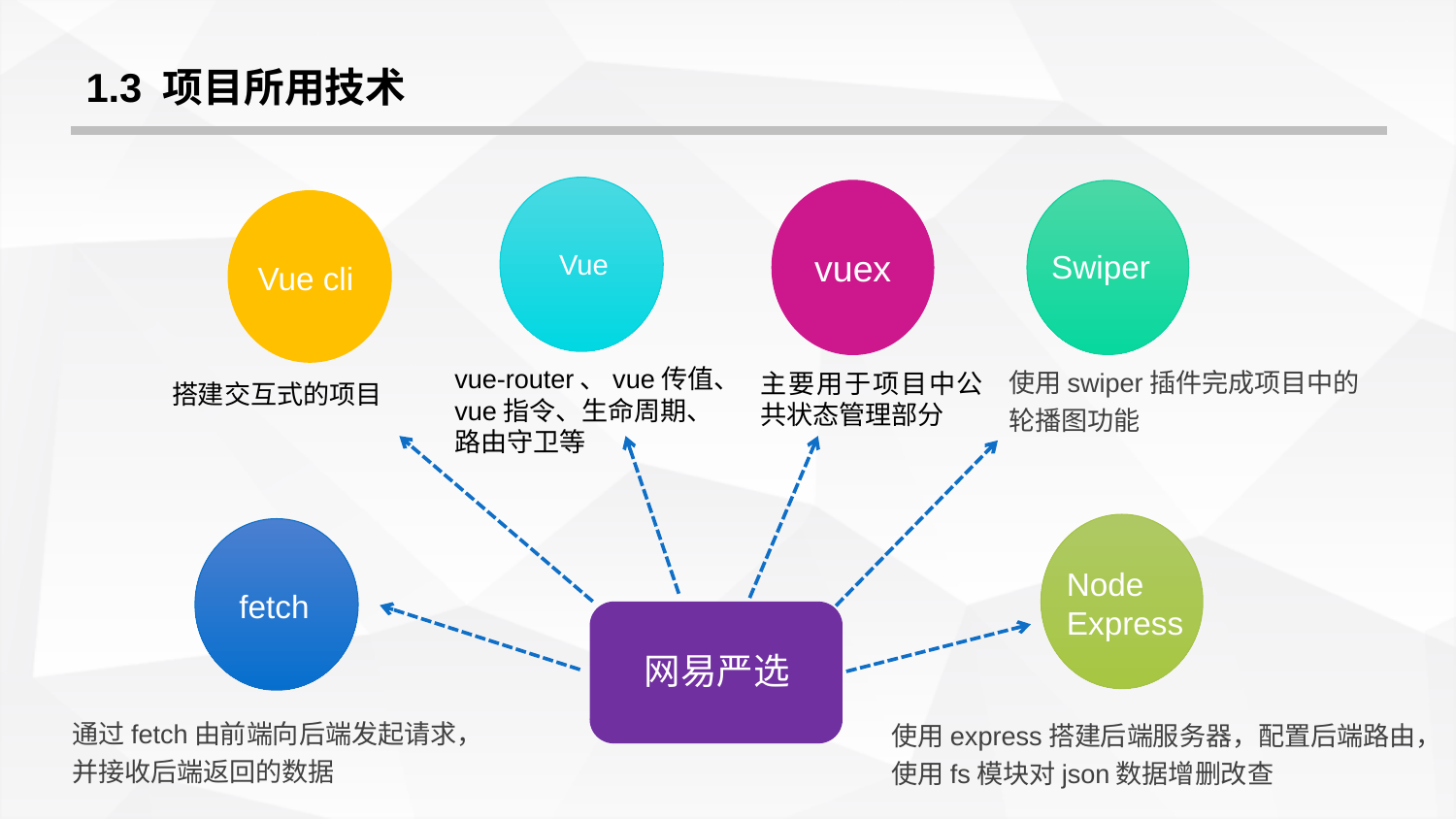

1.3 项目所用技术

vuex

Vue
Swiper
Vue cli
使用swiper插件完成项目中的轮播图功能
vue-router、vue传值、vue指令、生命周期、路由守卫等
搭建交互式的项目
主要用于项目中公共状态管理部分

Node
Express
fetch

网易严选
通过fetch由前端向后端发起请求，并接收后端返回的数据
使用express搭建后端服务器，配置后端路由，使用fs模块对json数据增删改查